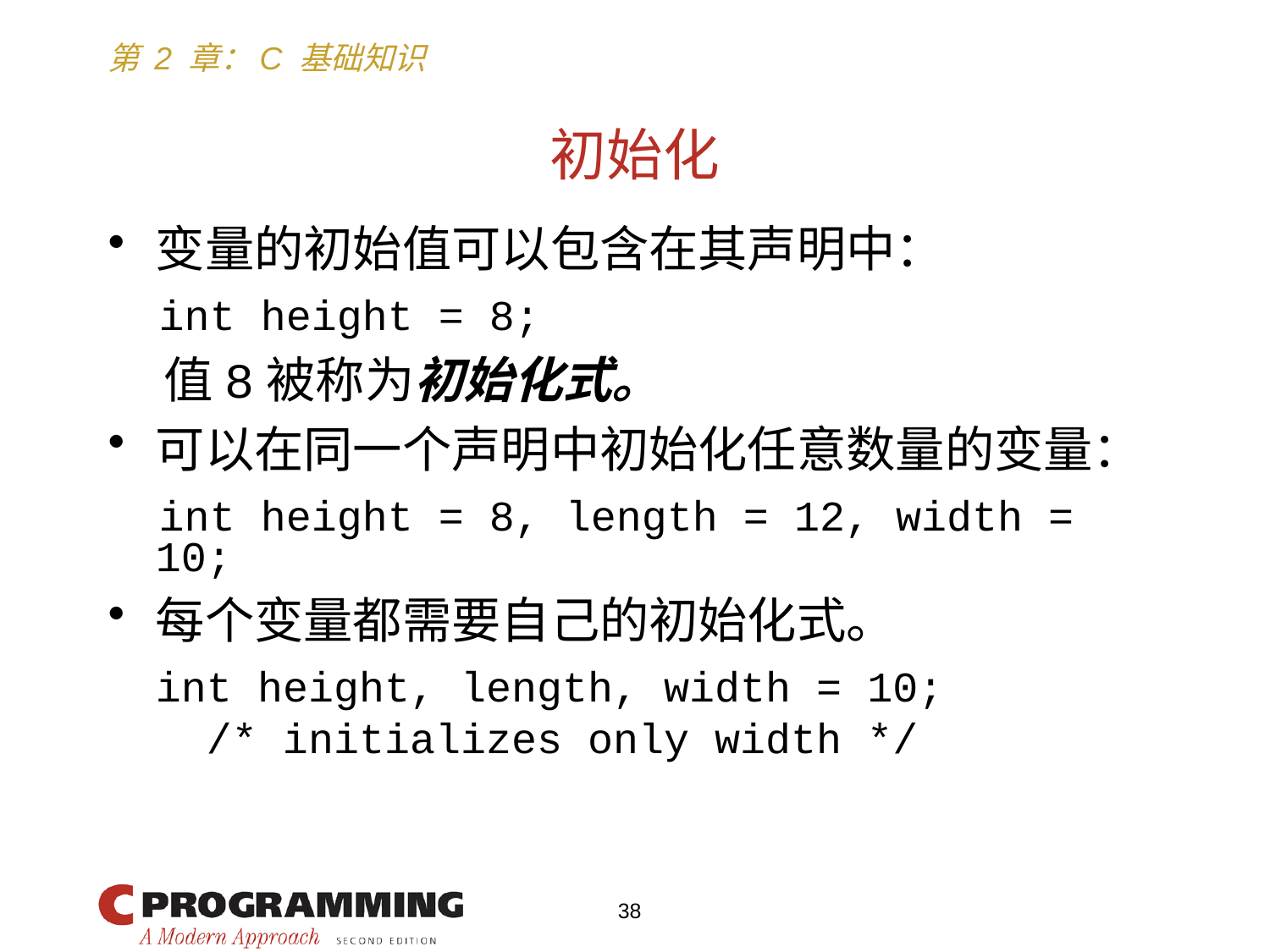

# 初始化
变量的初始值可以包含在其声明中：
  int height = 8;
    值8被称为初始化式。
可以在同一个声明中初始化任意数量的变量：
  int height = 8, length = 12, width = 10;
每个变量都需要自己的初始化式。
	int height, length, width = 10;
	  /* initializes only width */
38